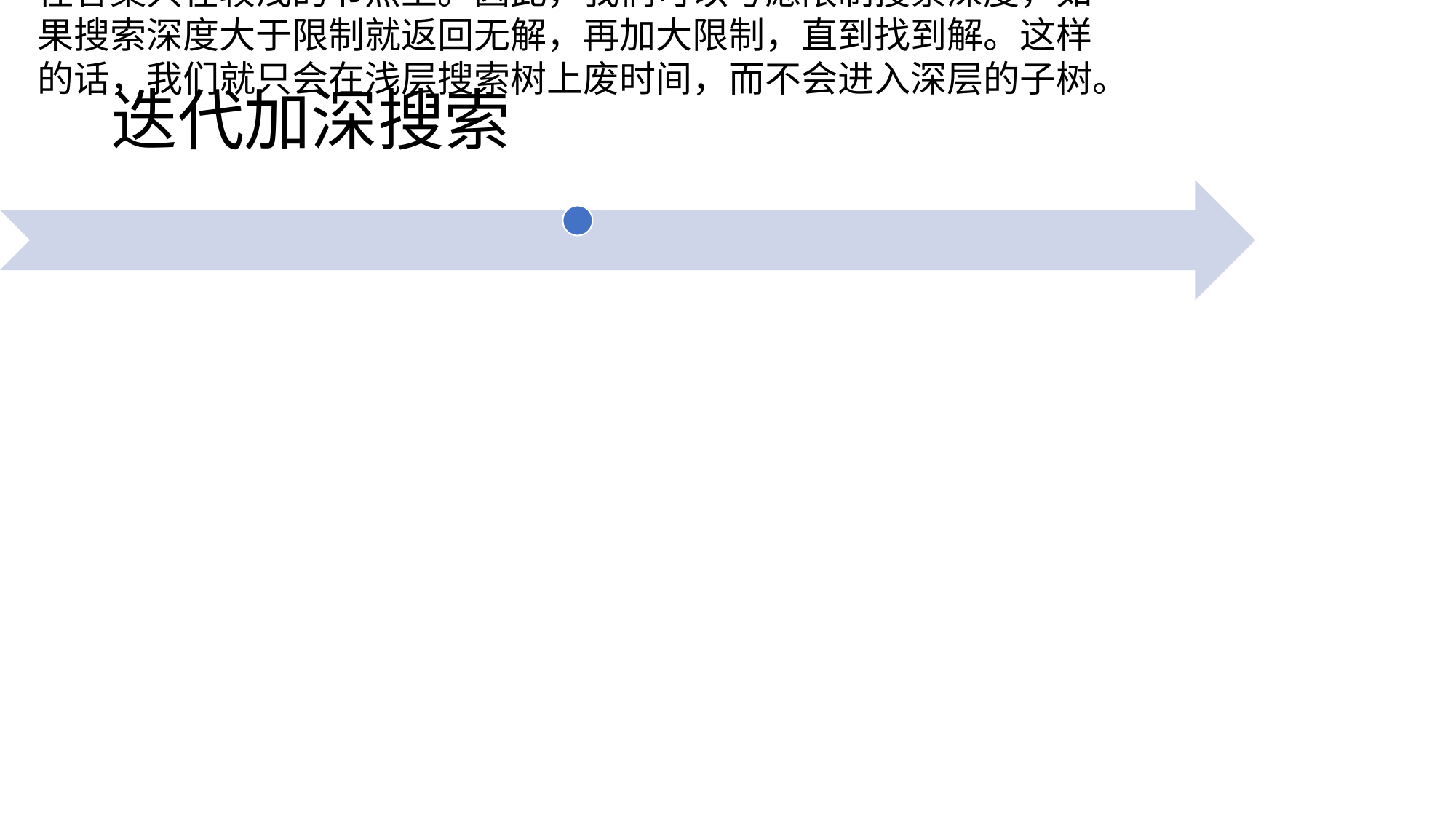

# 迭代加深搜索
由于搜索树的节点数随着层数的增加，会有指数级的增长，所以普通的dfs很容易由于进入错误的子树，而在上面浪费许多时间，而往往答案只在较浅的节点上。因此，我们可以考虑限制搜索深度，如果搜索深度大于限制就返回无解，再加大限制，直到找到解。这样的话，我们就只会在浅层搜索树上废时间，而不会进入深层的子树。